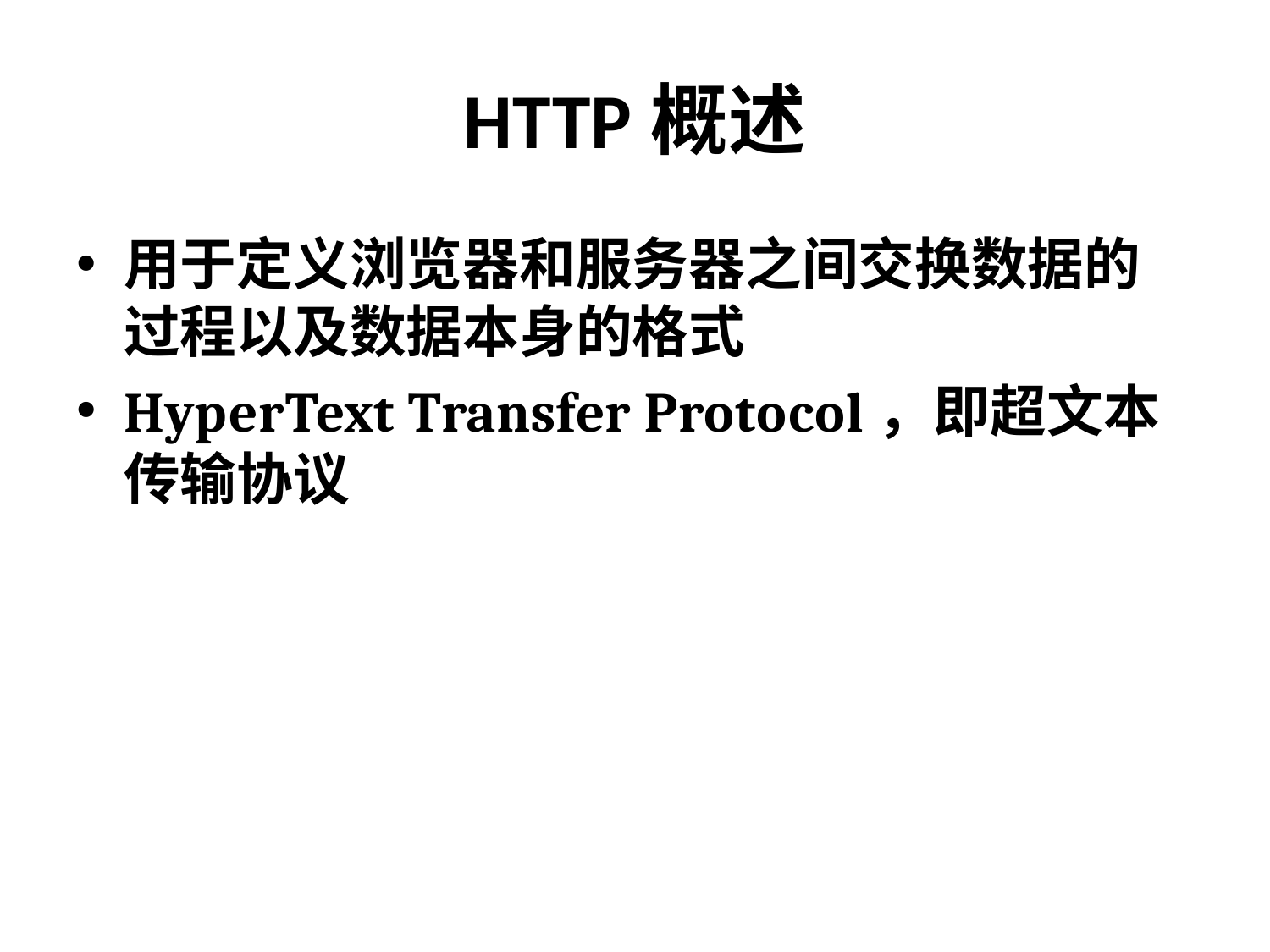

# HTTP概述
用于定义浏览器和服务器之间交换数据的过程以及数据本身的格式
HyperText Transfer Protocol，即超文本传输协议